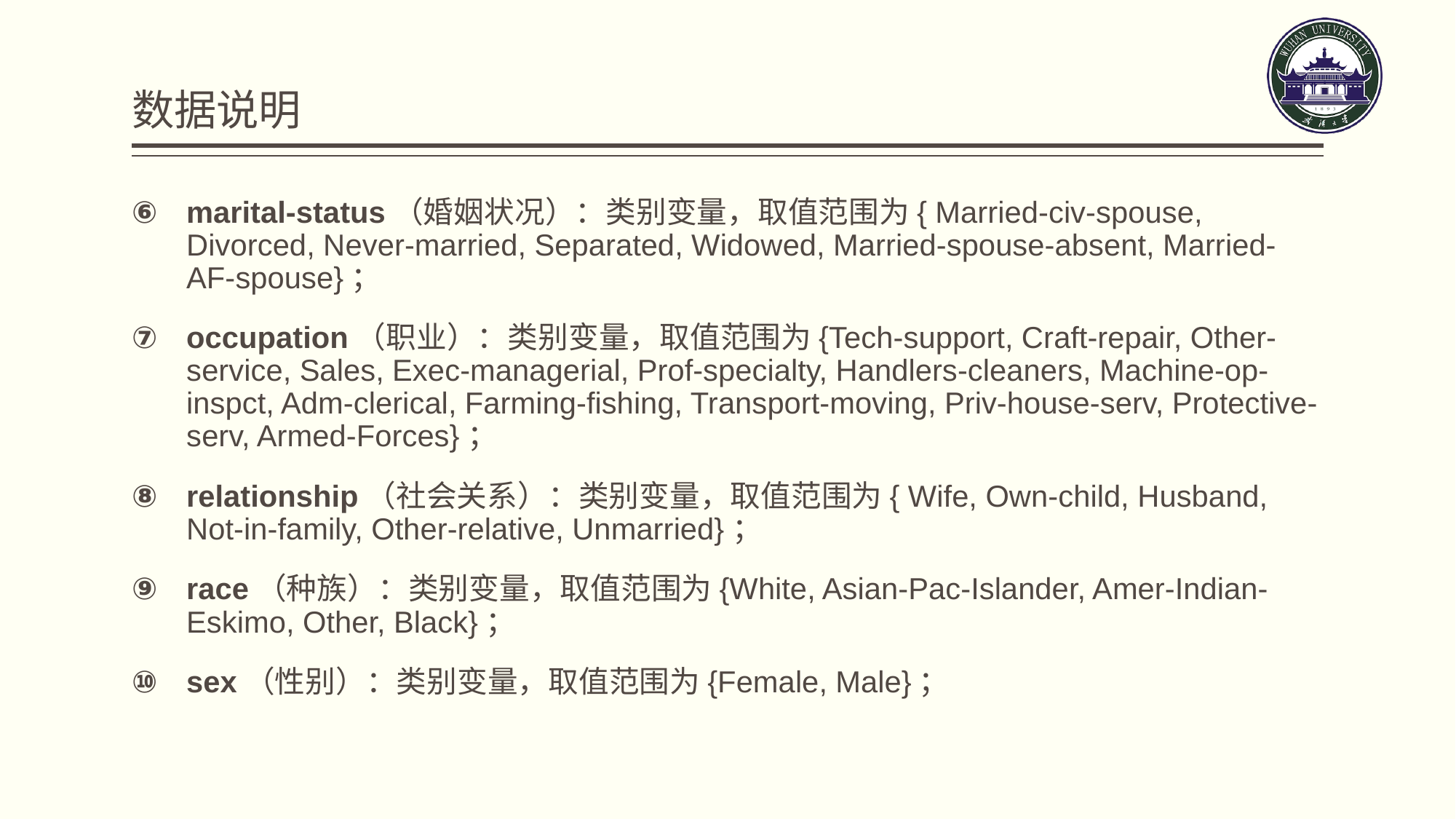

# 数据说明
marital-status（婚姻状况）：类别变量，取值范围为{ Married-civ-spouse, Divorced, Never-married, Separated, Widowed, Married-spouse-absent, Married-AF-spouse}；
occupation（职业）：类别变量，取值范围为{Tech-support, Craft-repair, Other-service, Sales, Exec-managerial, Prof-specialty, Handlers-cleaners, Machine-op-inspct, Adm-clerical, Farming-fishing, Transport-moving, Priv-house-serv, Protective-serv, Armed-Forces}；
relationship（社会关系）：类别变量，取值范围为{ Wife, Own-child, Husband, Not-in-family, Other-relative, Unmarried}；
race（种族）：类别变量，取值范围为{White, Asian-Pac-Islander, Amer-Indian-Eskimo, Other, Black}；
sex（性别）：类别变量，取值范围为{Female, Male}；